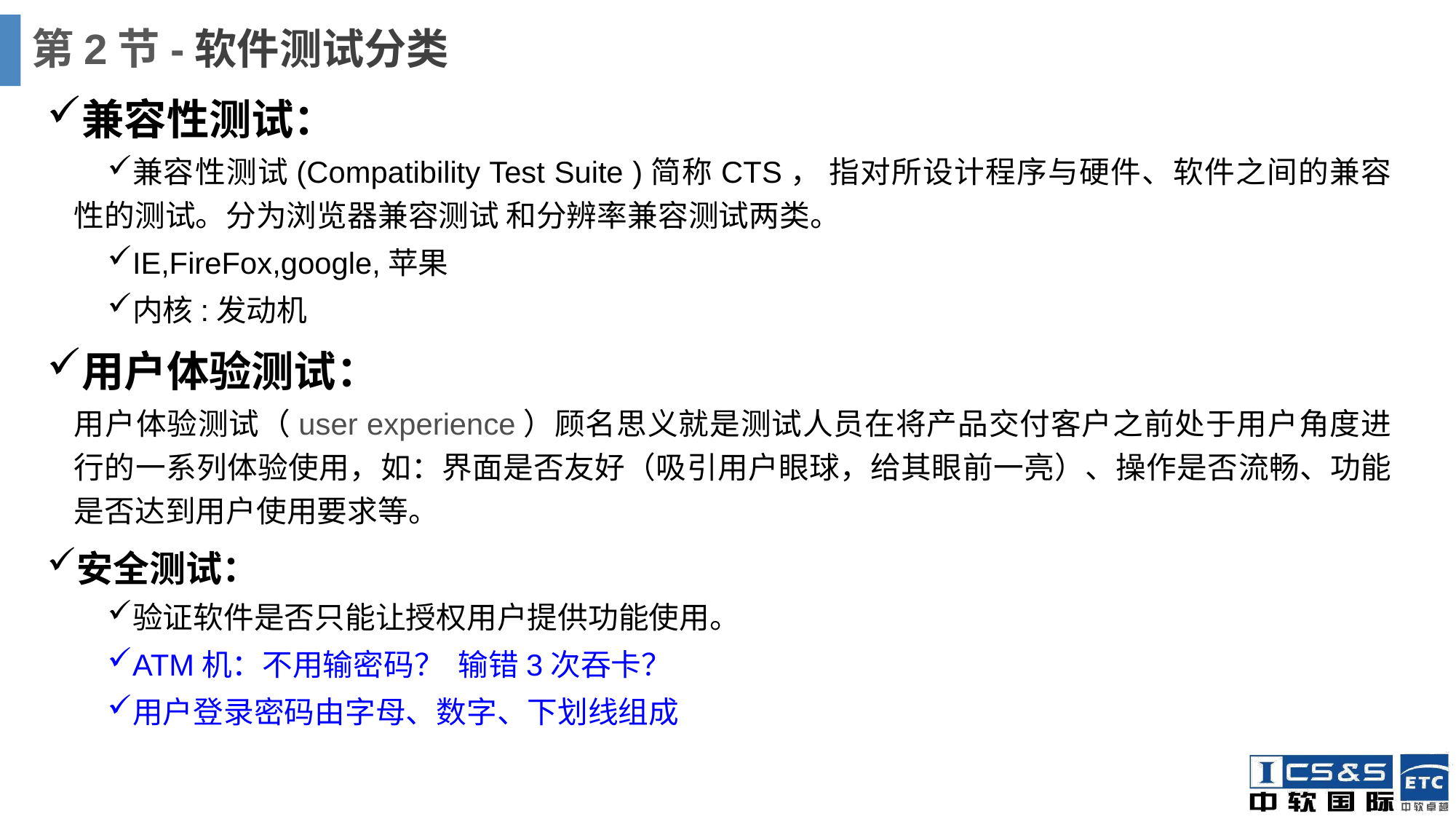

# 第2节-软件测试分类
兼容性测试：
兼容性测试(Compatibility Test Suite )简称CTS， 指对所设计程序与硬件、软件之间的兼容性的测试。分为浏览器兼容测试 和分辨率兼容测试两类。
IE,FireFox,google,苹果
内核:发动机
用户体验测试：
用户体验测试（user experience）顾名思义就是测试人员在将产品交付客户之前处于用户角度进行的一系列体验使用，如：界面是否友好（吸引用户眼球，给其眼前一亮）、操作是否流畅、功能是否达到用户使用要求等。
安全测试：
验证软件是否只能让授权用户提供功能使用。
ATM机：不用输密码？  输错3次吞卡？
用户登录密码由字母、数字、下划线组成